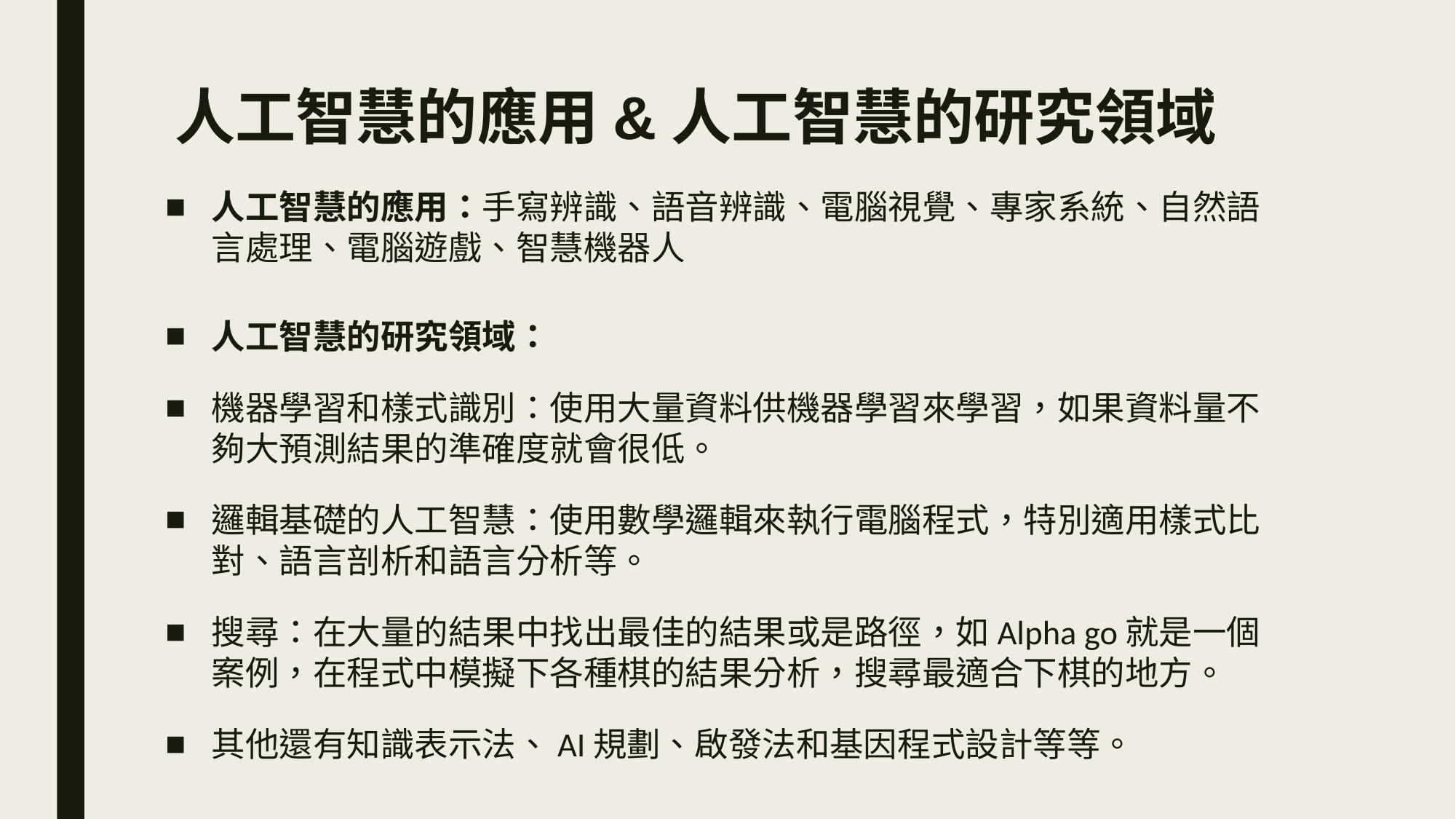

# 人工智慧的應用&人工智慧的研究領域
人工智慧的應用：手寫辨識、語音辨識、電腦視覺、專家系統、自然語言處理、電腦遊戲、智慧機器人
人工智慧的研究領域：
機器學習和樣式識別：使用大量資料供機器學習來學習，如果資料量不夠大預測結果的準確度就會很低。
邏輯基礎的人工智慧：使用數學邏輯來執行電腦程式，特別適用樣式比對、語言剖析和語言分析等。
搜尋：在大量的結果中找出最佳的結果或是路徑，如Alpha go就是一個案例，在程式中模擬下各種棋的結果分析，搜尋最適合下棋的地方。
其他還有知識表示法、AI規劃、啟發法和基因程式設計等等。